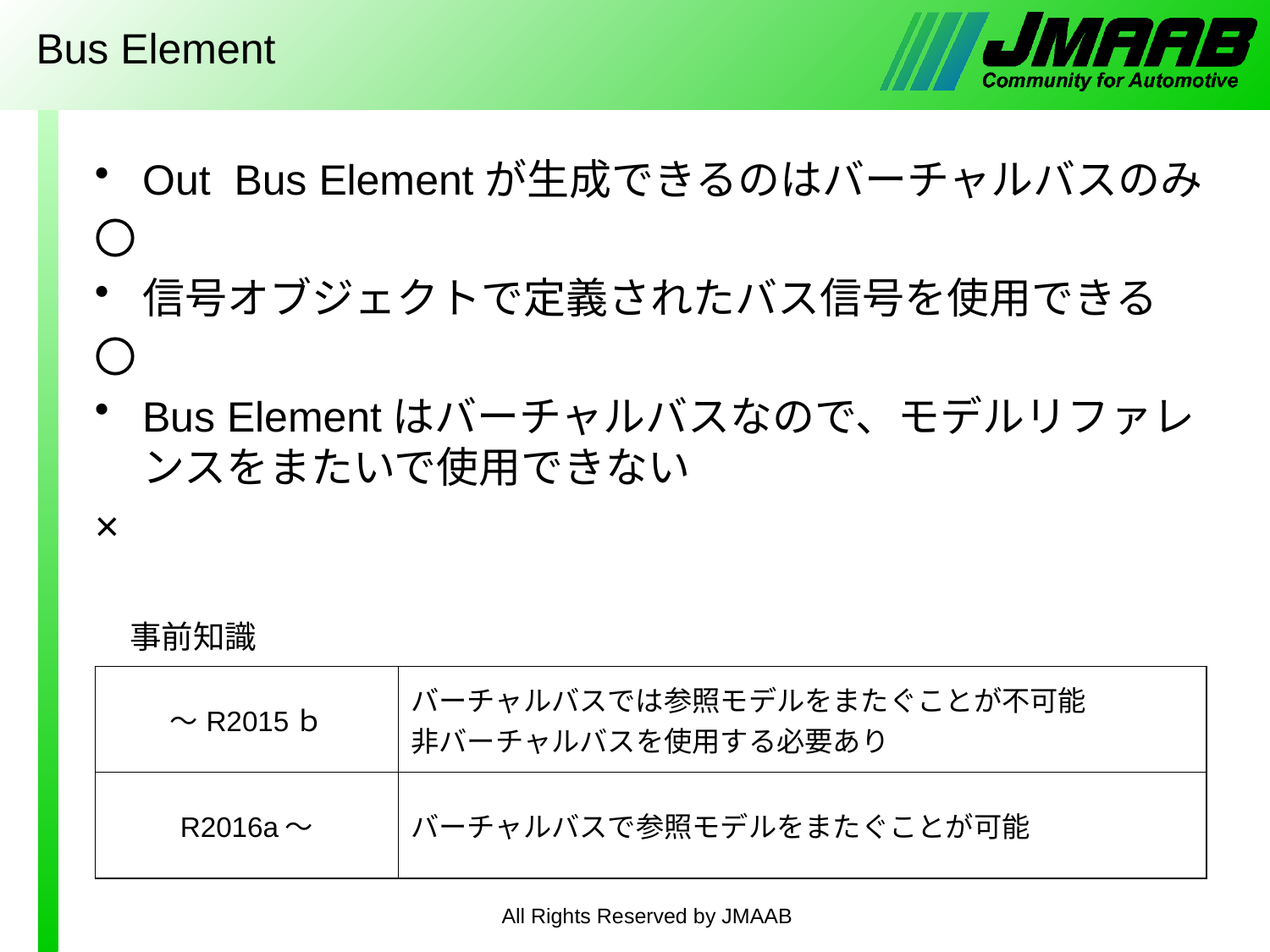

# Bus Element
Out  Bus Elementが生成できるのはバーチャルバスのみ
〇
信号オブジェクトで定義されたバス信号を使用できる
〇
Bus Elementはバーチャルバスなので、モデルリファレンスをまたいで使用できない
×
事前知識
| ～R2015ｂ | バーチャルバスでは参照モデルをまたぐことが不可能 非バーチャルバスを使用する必要あり |
| --- | --- |
| R2016a～ | バーチャルバスで参照モデルをまたぐことが可能 |